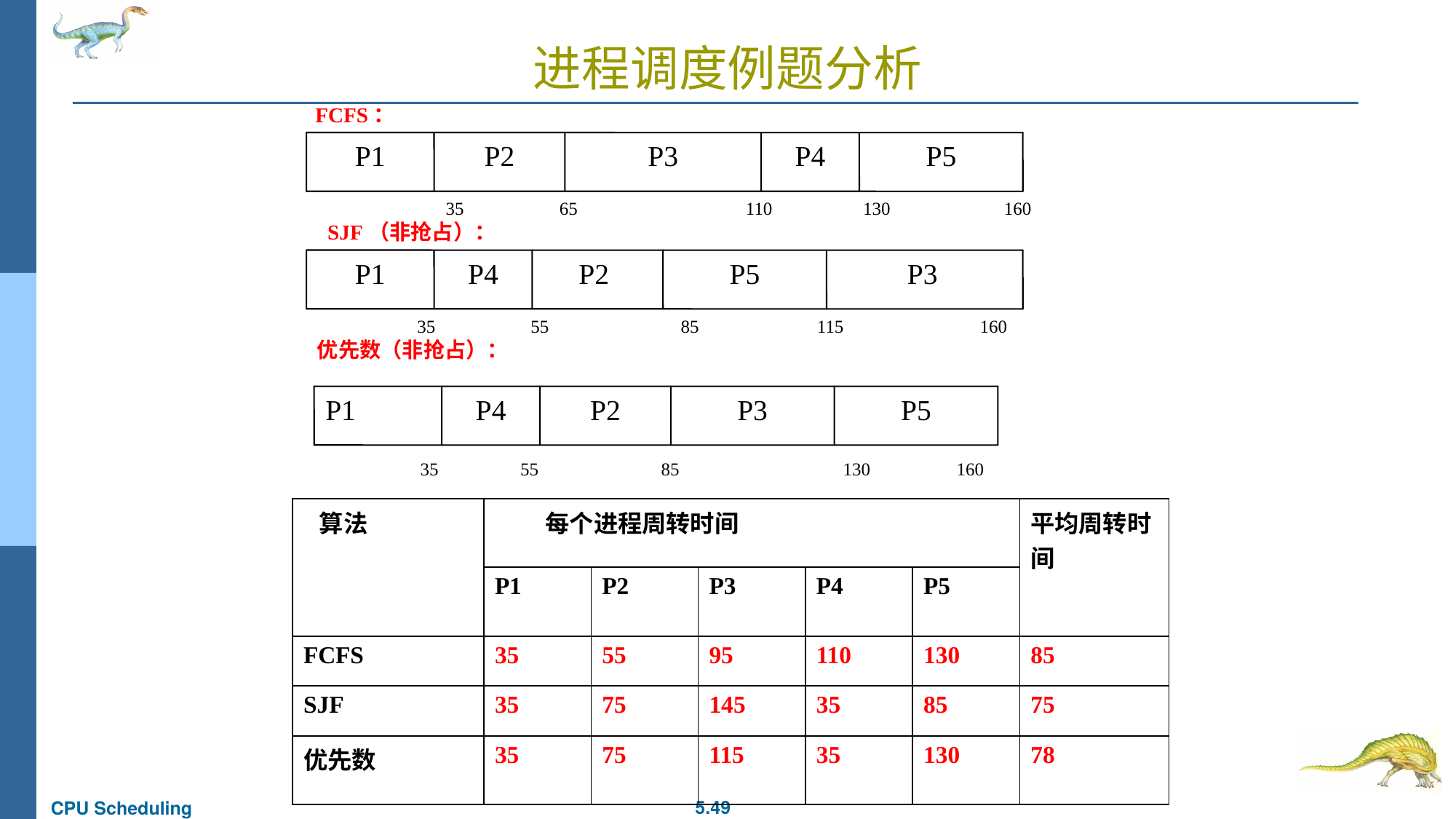

# 进程调度例题分析
FCFS：
P1

P2

P3

P4

P5

                          35                     65                                     110                    130                         160
SJF（非抢占）：
P1

P4

P2

P5

P3

                      35                     55                             85                          115                              160
优先数（非抢占）：
P1

P4

P2

P3

P5

                     35                  55                           85                                    130                   160

| 算法 | 每个进程周转时间 |  |  |  |  | 平均周转时间 |
| --- | --- | --- | --- | --- | --- | --- |
|  | P1 | P2 | P3 | P4 | P5 |  |
| FCFS | 35 | 55 | 95 | 110 | 130 | 85 |
| SJF | 35 | 75 | 145 | 35 | 85 | 75 |
| 优先数 | 35 | 75 | 115 | 35 | 130 | 78 |